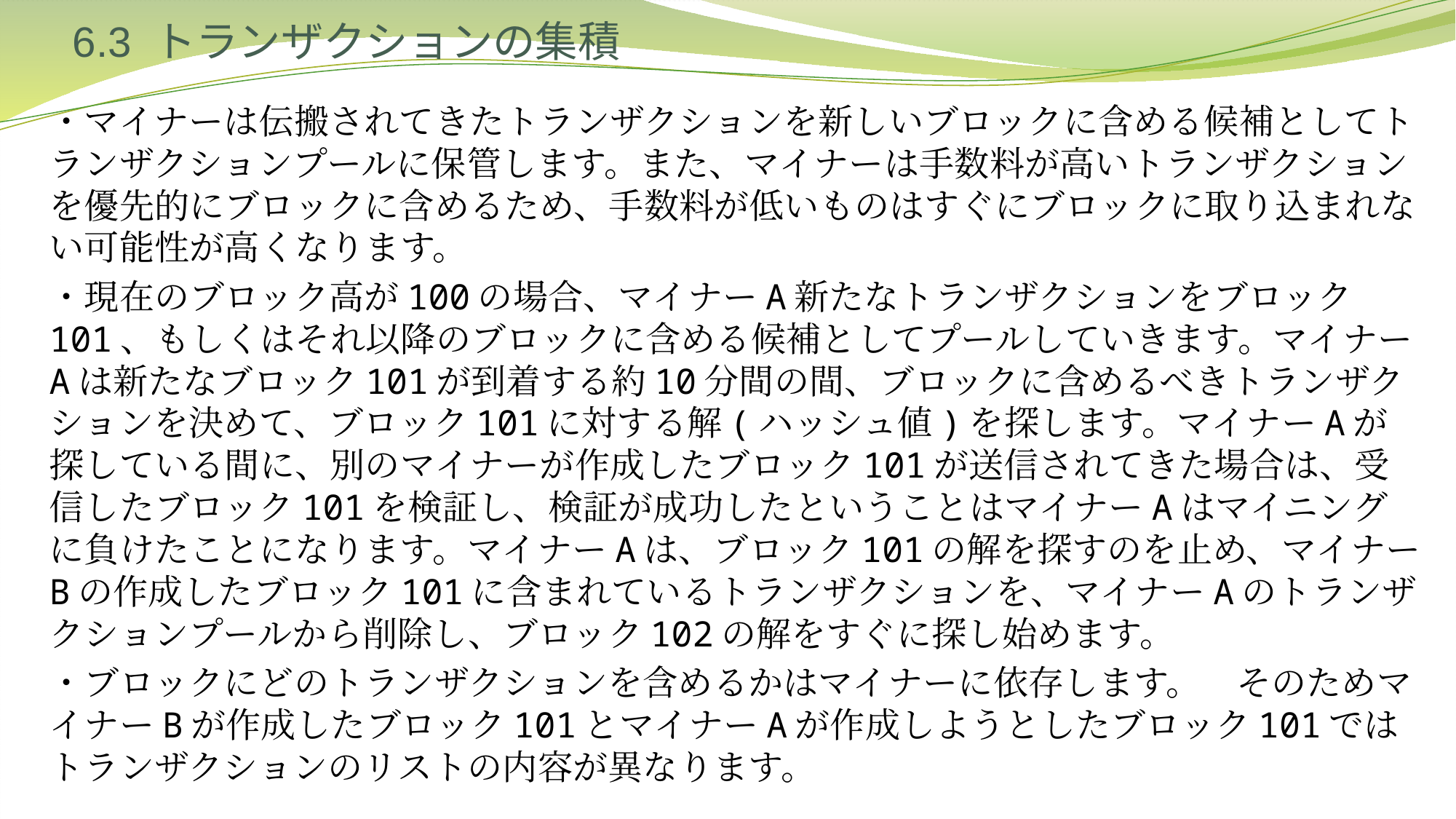

# 6.3 トランザクションの集積
・マイナーは伝搬されてきたトランザクションを新しいブロックに含める候補としてトランザクションプールに保管します。また、マイナーは手数料が高いトランザクションを優先的にブロックに含めるため、手数料が低いものはすぐにブロックに取り込まれない可能性が高くなります。
・現在のブロック高が100の場合、マイナーA新たなトランザクションをブロック101、もしくはそれ以降のブロックに含める候補としてプールしていきます。マイナーAは新たなブロック101が到着する約10分間の間、ブロックに含めるべきトランザクションを決めて、ブロック101に対する解(ハッシュ値)を探します。マイナーAが探している間に、別のマイナーが作成したブロック101が送信されてきた場合は、受信したブロック101を検証し、検証が成功したということはマイナーAはマイニングに負けたことになります。マイナーAは、ブロック101の解を探すのを止め、マイナーBの作成したブロック101に含まれているトランザクションを、マイナーAのトランザクションプールから削除し、ブロック102の解をすぐに探し始めます。
・ブロックにどのトランザクションを含めるかはマイナーに依存します。　そのためマイナーBが作成したブロック101とマイナーAが作成しようとしたブロック101ではトランザクションのリストの内容が異なります。